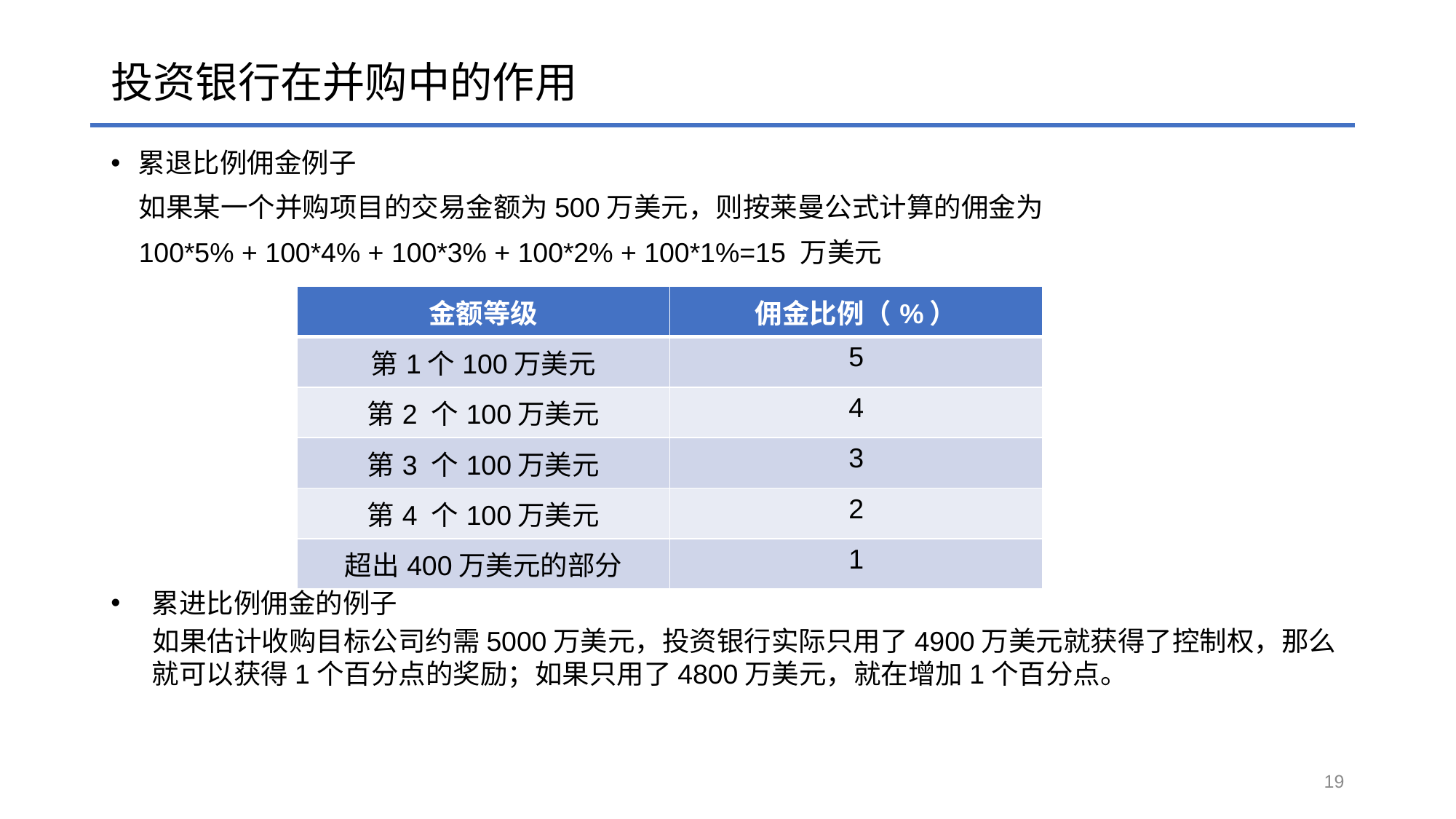

# 投资银行在并购中的作用
累退比例佣金例子
如果某一个并购项目的交易金额为500万美元，则按莱曼公式计算的佣金为
100*5% + 100*4% + 100*3% + 100*2% + 100*1%=15 万美元

累进比例佣金的例子
如果估计收购目标公司约需5000万美元，投资银行实际只用了4900万美元就获得了控制权，那么就可以获得1个百分点的奖励；如果只用了4800万美元，就在增加1个百分点。

| 金额等级 | 佣金比例（%） |
| --- | --- |
| 第1个100万美元 | 5 |
| 第2 个100万美元 | 4 |
| 第3 个100万美元 | 3 |
| 第4 个100万美元 | 2 |
| 超出400万美元的部分 | 1 |
19